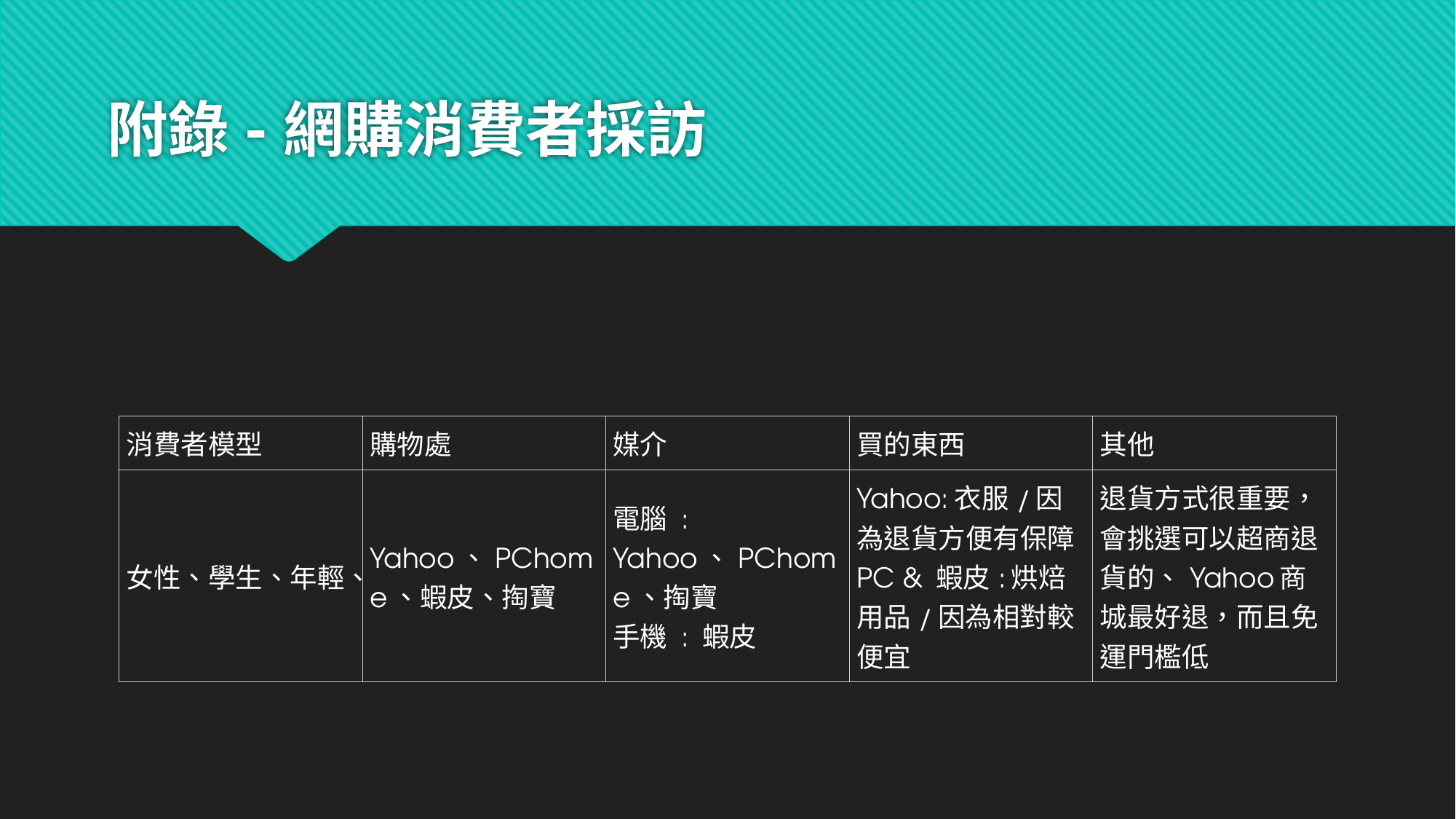

# 附錄-網購消費者採訪
| 消費者模型 | 購物處 | 媒介 | 買的東西 | 其他 |
| --- | --- | --- | --- | --- |
| 女性、學生、年輕、 | Yahoo、PChome、蝦皮、掏寶 | 電腦 : Yahoo、PChome、掏寶 手機 : 蝦皮 | Yahoo:衣服/因為退貨方便有保障 PC & 蝦皮:烘焙用品/因為相對較便宜 | 退貨方式很重要，會挑選可以超商退貨的、Yahoo商城最好退，而且免運門檻低 |